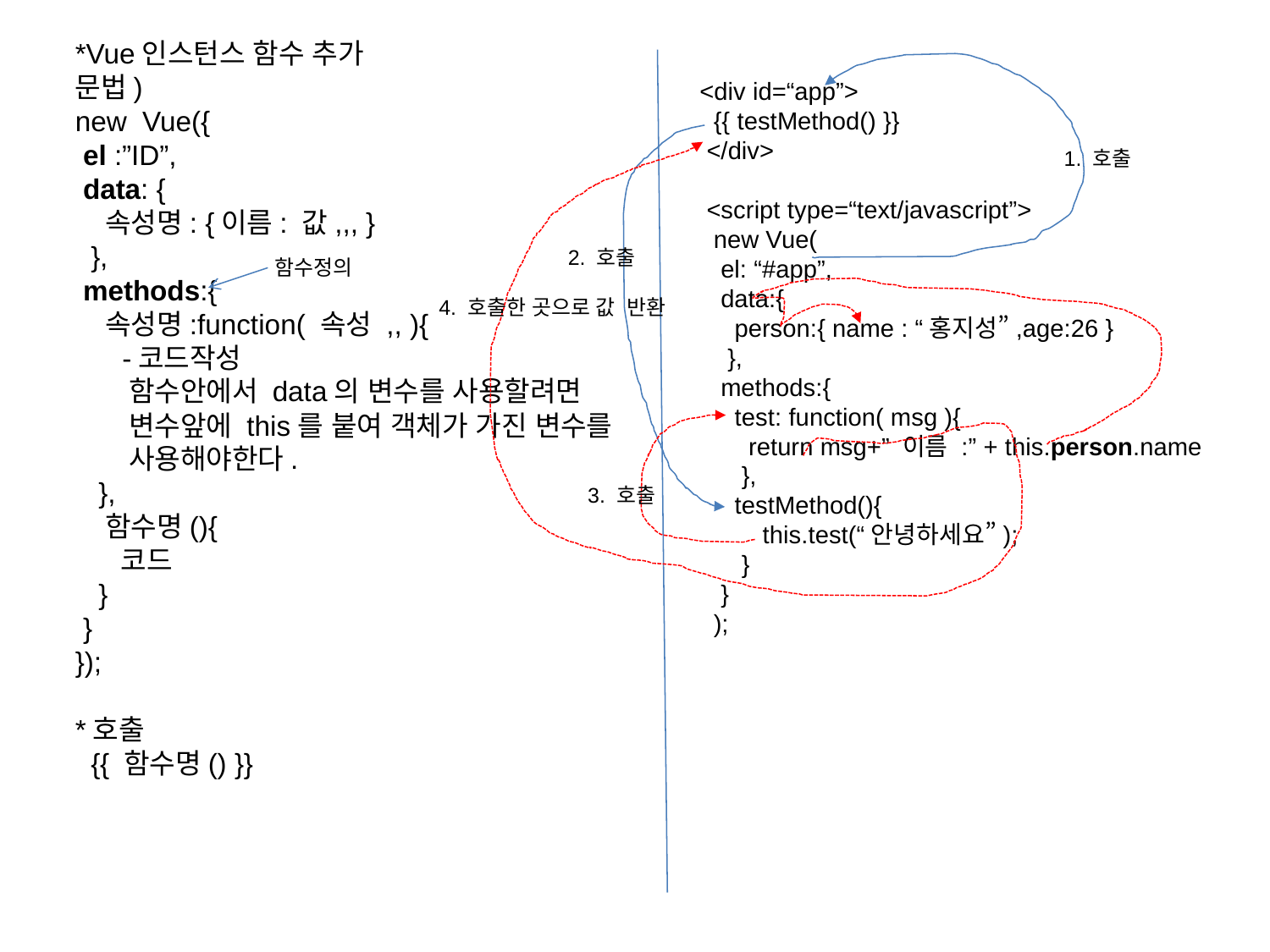

*Vue인스턴스 함수 추가
문법)
new  Vue({
 el :”ID”,
 data: {
   속성명: {이름: 값,,, }
  },
 methods:{
   속성명:function( 속성 ,, ){
      -코드작성
      함수안에서 data의 변수를 사용할려면
      변수앞에 this를 붙여 객체가 가진 변수를
      사용해야한다.
   },
   함수명(){
     코드
   }
 }
});

*호출
  {{ 함수명() }}

<div id=“app”>
  {{ testMethod() }}
 </div>

 <script type=“text/javascript”>
  new Vue(
   el: “#app”,
   data:{
     person:{ name : “홍지성”,age:26 }
    },
   methods:{
     test: function( msg ){
       return msg+” 이름 :” + this.person.name
      },
     testMethod(){
         this.test(“안녕하세요”);
      }
   }
  );

1. 호출

2. 호출
함수정의

4. 호출한 곳으로 값  반환

3. 호출